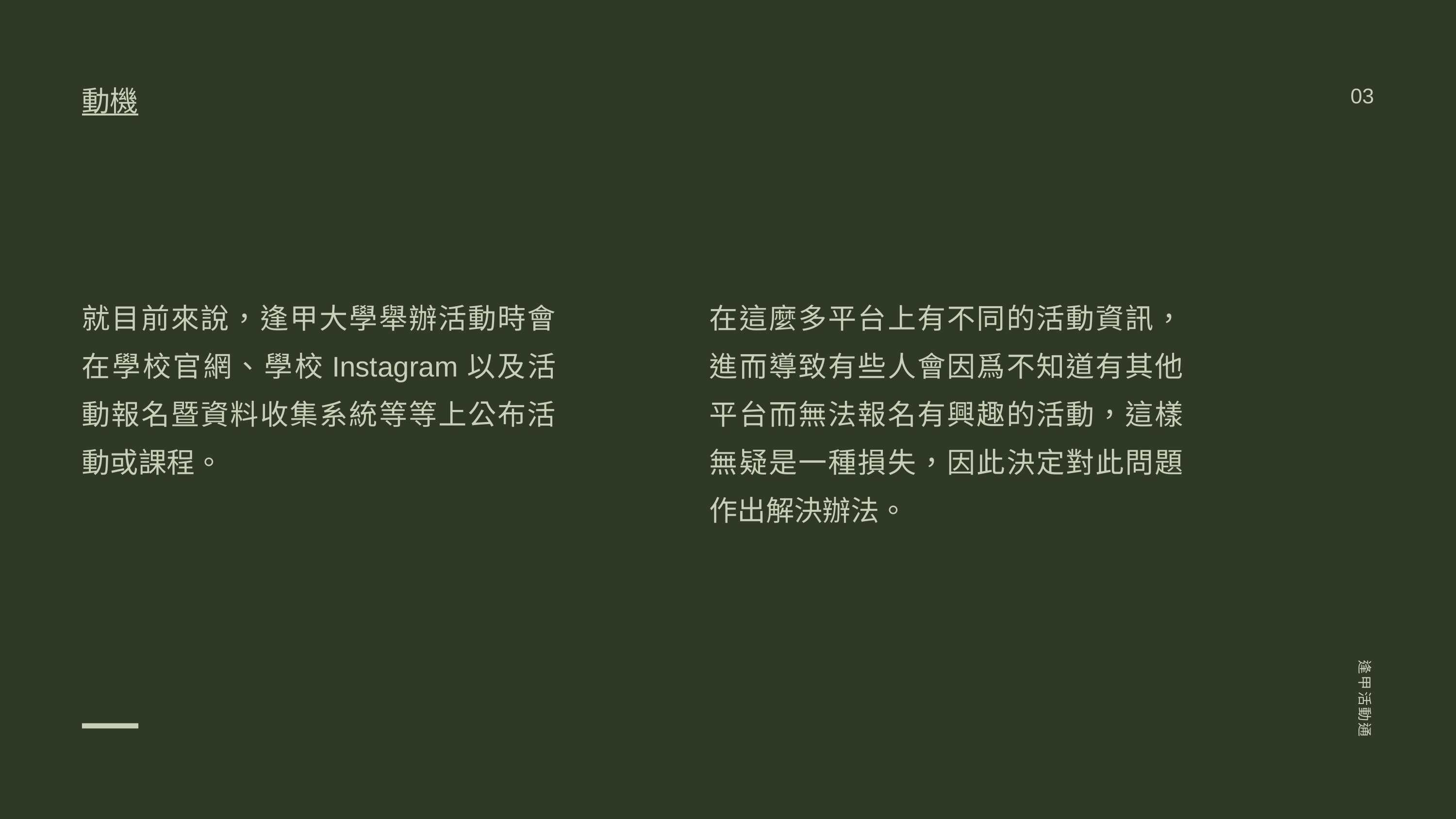

動機
03
就目前來說，逢甲大學舉辦活動時會在學校官網、學校Instagram以及活動報名暨資料收集系統等等上公布活動或課程。
在這麼多平台上有不同的活動資訊，進而導致有些人會因爲不知道有其他平台而無法報名有興趣的活動，這樣無疑是一種損失，因此決定對此問題作出解決辦法。
逢甲活動通